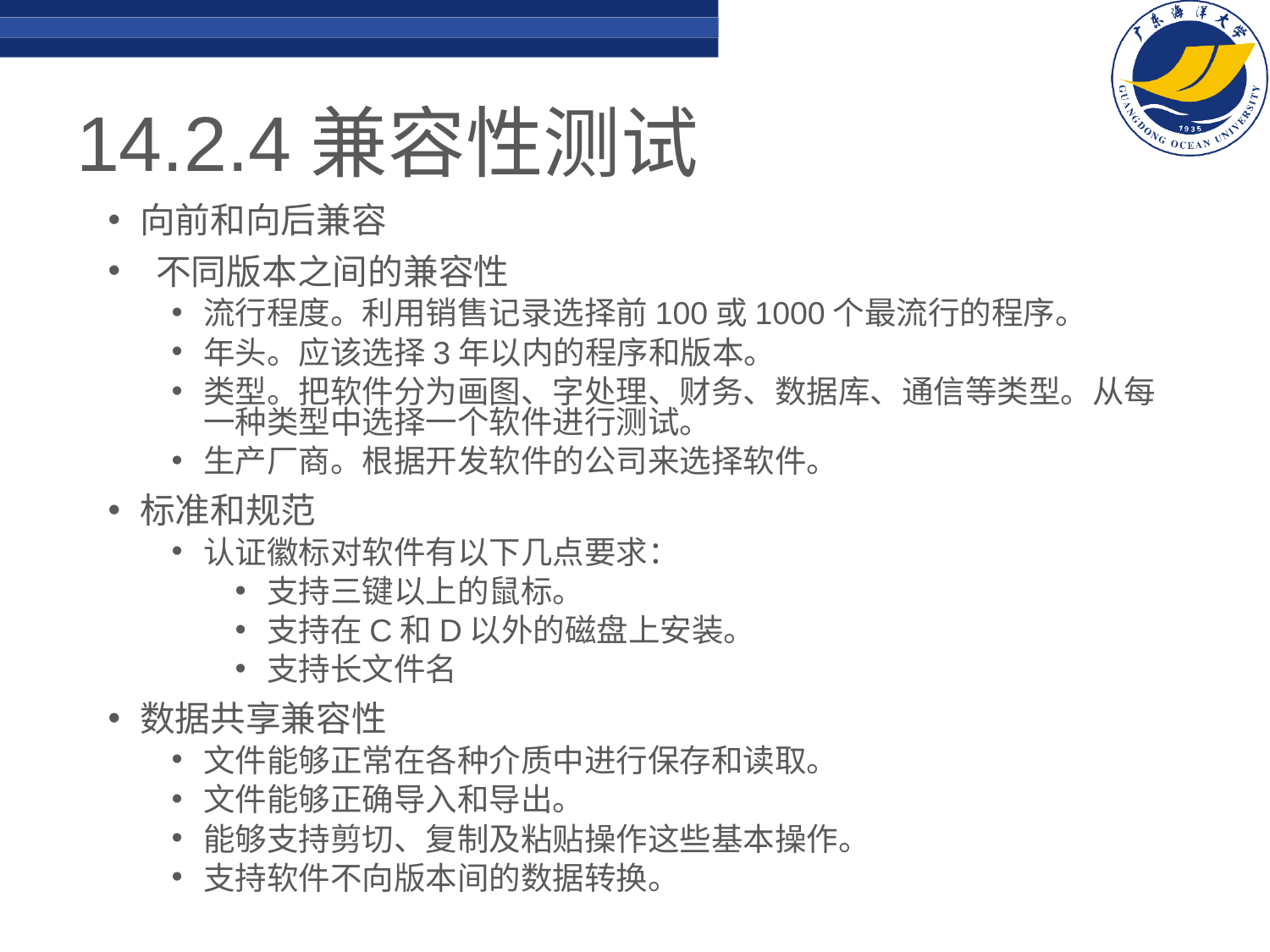

# 14.2.4兼容性测试
向前和向后兼容
 不同版本之间的兼容性
流行程度。利用销售记录选择前100或1000个最流行的程序。
年头。应该选择3年以内的程序和版本。
类型。把软件分为画图、字处理、财务、数据库、通信等类型。从每一种类型中选择一个软件进行测试。
生产厂商。根据开发软件的公司来选择软件。
标准和规范
认证徽标对软件有以下几点要求：
支持三键以上的鼠标。
支持在C和D以外的磁盘上安装。
支持长文件名
数据共享兼容性
文件能够正常在各种介质中进行保存和读取。
文件能够正确导入和导出。
能够支持剪切、复制及粘贴操作这些基本操作。
支持软件不向版本间的数据转换。
17